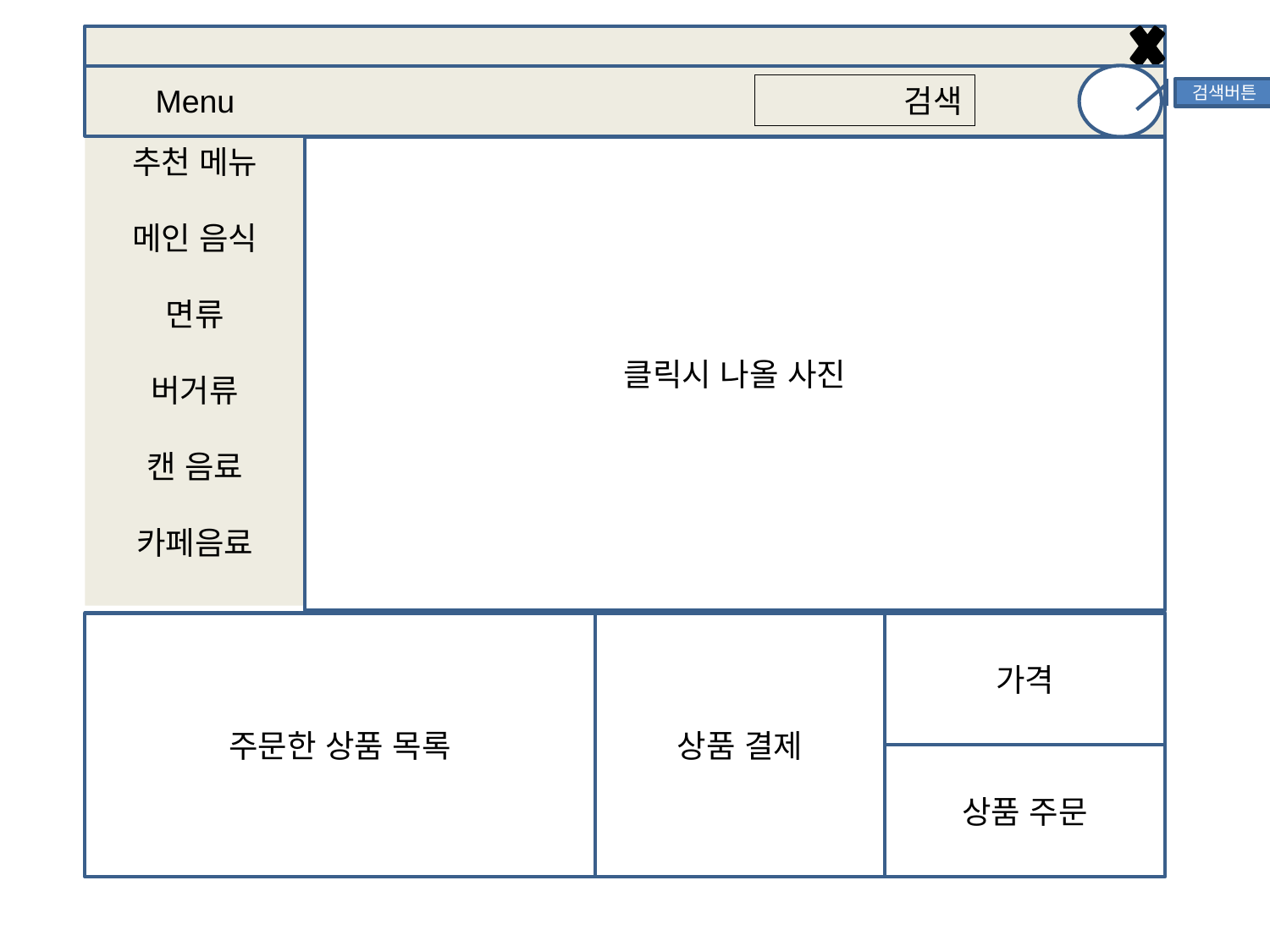

Menu
검색
검색버튼
추천 메뉴

메인 음식

면류

버거류

캔 음료

카페음료

클릭시 나올 사진
주문한 상품 목록
상품 결제
가격
상품 주문